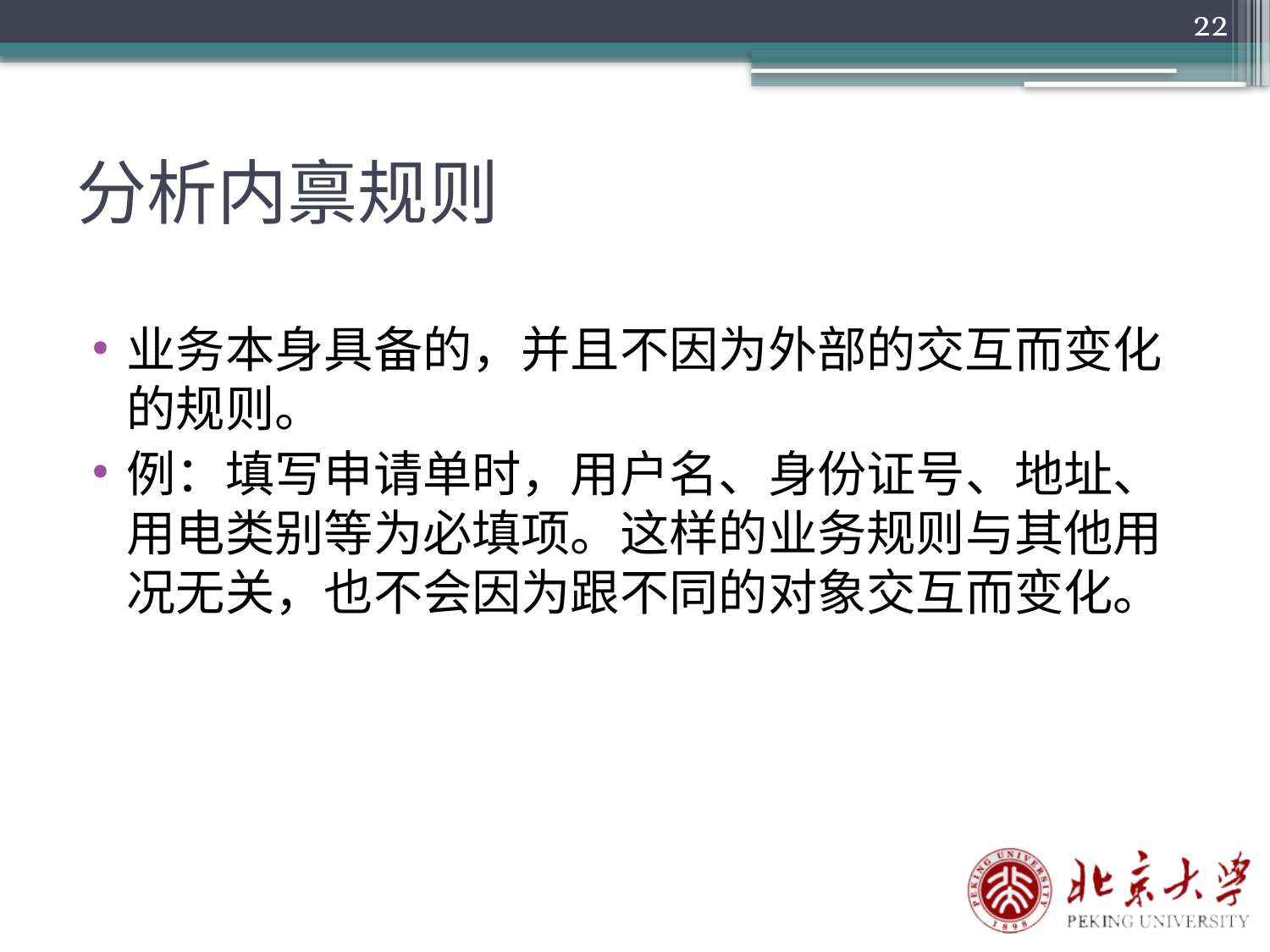

22
# 分析内禀规则
业务本身具备的，并且不因为外部的交互而变化的规则。
例：填写申请单时，用户名、身份证号、地址、用电类别等为必填项。这样的业务规则与其他用况无关，也不会因为跟不同的对象交互而变化。